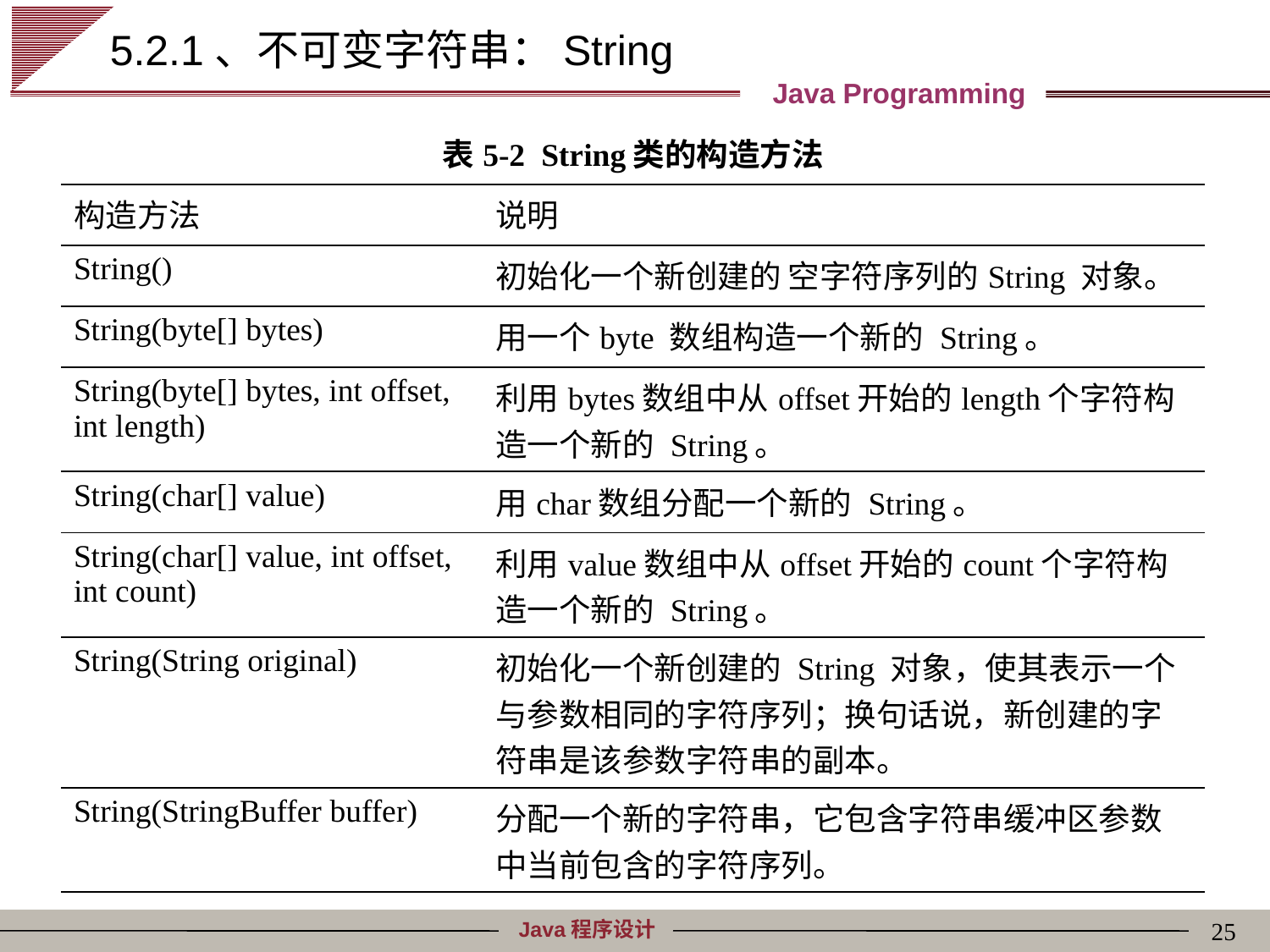

# 5.2.1、不可变字符串：String
| 表5-2 String类的构造方法 |  |
| --- | --- |
| 构造方法 | 说明 |
| String() | 初始化一个新创建的 空字符序列的String 对象。 |
| String(byte[] bytes) | 用一个byte 数组构造一个新的 String。 |
| String(byte[] bytes, int offset, int length) | 利用bytes数组中从offset开始的length个字符构造一个新的 String。 |
| String(char[] value) | 用char数组分配一个新的 String。 |
| String(char[] value, int offset, int count) | 利用value数组中从offset开始的count个字符构造一个新的 String。 |
| String(String original) | 初始化一个新创建的 String 对象，使其表示一个与参数相同的字符序列；换句话说，新创建的字符串是该参数字符串的副本。 |
| String(StringBuffer buffer) | 分配一个新的字符串，它包含字符串缓冲区参数中当前包含的字符序列。 |